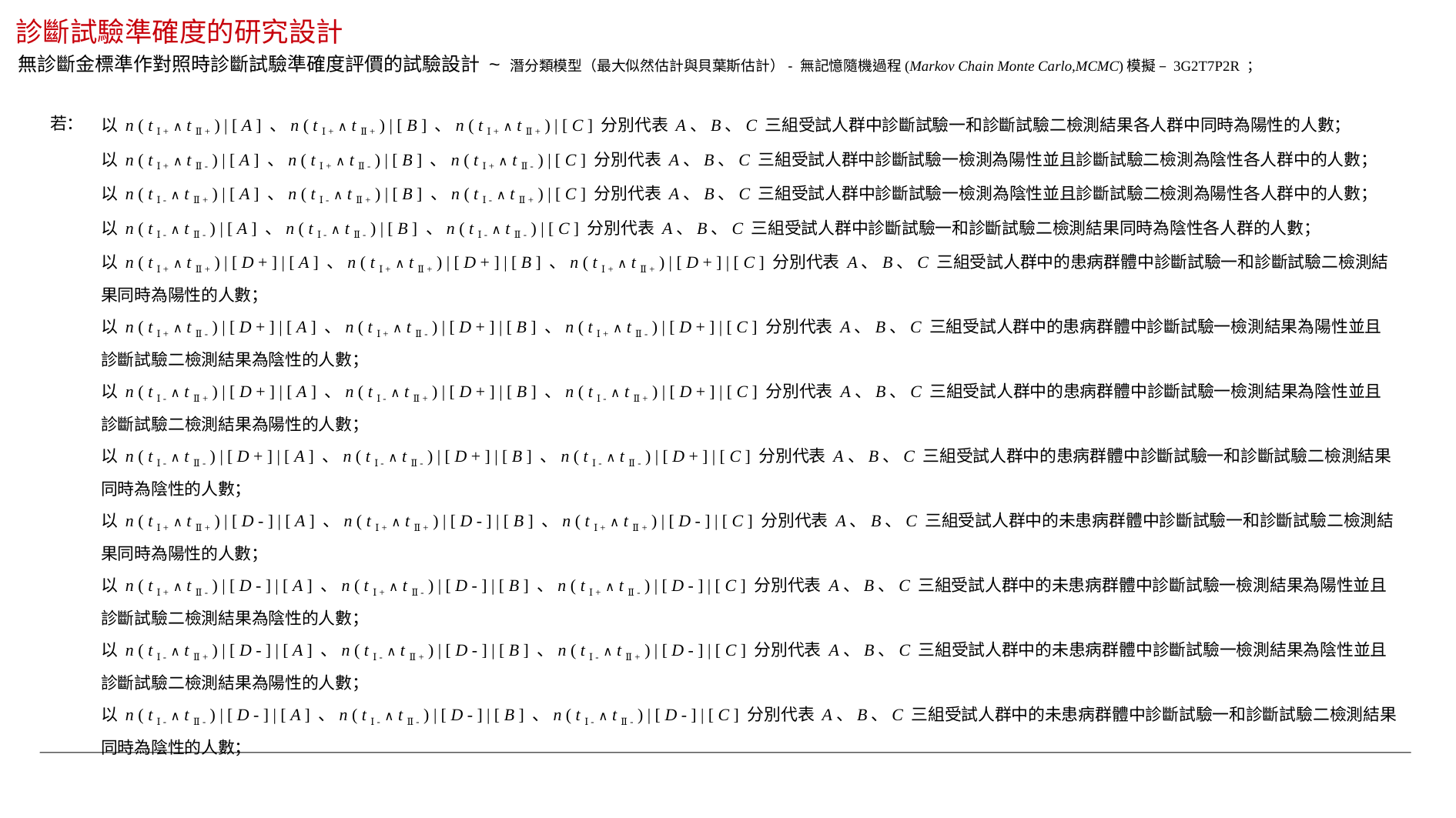

診斷試驗準確度的研究設計
無診斷金標準作對照時診斷試驗準確度評價的試驗設計 ~ 潛分類模型（最大似然估計與貝葉斯估計）- 無記憶隨機過程(Markov Chain Monte Carlo,MCMC)模擬 – 3G2T7P2R ；
若：
以 n ( t Ⅰ + ∧ t Ⅱ + ) | [ A ] 、n ( t Ⅰ + ∧ t Ⅱ + ) | [ B ] 、n ( t Ⅰ + ∧ t Ⅱ + ) | [ C ] 分別代表 A、B、C 三組受試人群中診斷試驗一和診斷試驗二檢測結果各人群中同時為陽性的人數；
以 n ( t Ⅰ + ∧ t Ⅱ - ) | [ A ] 、n ( t Ⅰ + ∧ t Ⅱ - ) | [ B ] 、n ( t Ⅰ + ∧ t Ⅱ - ) | [ C ] 分別代表 A、B、C 三組受試人群中診斷試驗一檢測為陽性並且診斷試驗二檢測為陰性各人群中的人數；
以 n ( t Ⅰ - ∧ t Ⅱ + ) | [ A ] 、n ( t Ⅰ - ∧ t Ⅱ + ) | [ B ] 、n ( t Ⅰ - ∧ t Ⅱ + ) | [ C ] 分別代表 A、B、C 三組受試人群中診斷試驗一檢測為陰性並且診斷試驗二檢測為陽性各人群中的人數；
以 n ( t Ⅰ - ∧ t Ⅱ - ) | [ A ] 、n ( t Ⅰ - ∧ t Ⅱ - ) | [ B ] 、n ( t Ⅰ - ∧ t Ⅱ - ) | [ C ] 分別代表 A、B、C 三組受試人群中診斷試驗一和診斷試驗二檢測結果同時為陰性各人群的人數；
以 n ( t Ⅰ + ∧ t Ⅱ + ) | [ D + ] | [ A ] 、n ( t Ⅰ + ∧ t Ⅱ + ) | [ D + ] | [ B ] 、n ( t Ⅰ + ∧ t Ⅱ + ) | [ D + ] | [ C ] 分別代表 A、B、C 三組受試人群中的患病群體中診斷試驗一和診斷試驗二檢測結果同時為陽性的人數；
以 n ( t Ⅰ + ∧ t Ⅱ - ) | [ D + ] | [ A ] 、n ( t Ⅰ + ∧ t Ⅱ - ) | [ D + ] | [ B ] 、n ( t Ⅰ + ∧ t Ⅱ - ) | [ D + ] | [ C ] 分別代表 A、B、C 三組受試人群中的患病群體中診斷試驗一檢測結果為陽性並且診斷試驗二檢測結果為陰性的人數；
以 n ( t Ⅰ - ∧ t Ⅱ + ) | [ D + ] | [ A ] 、n ( t Ⅰ - ∧ t Ⅱ + ) | [ D + ] | [ B ] 、n ( t Ⅰ - ∧ t Ⅱ + ) | [ D + ] | [ C ] 分別代表 A、B、C 三組受試人群中的患病群體中診斷試驗一檢測結果為陰性並且診斷試驗二檢測結果為陽性的人數；
以 n ( t Ⅰ - ∧ t Ⅱ - ) | [ D + ] | [ A ] 、n ( t Ⅰ - ∧ t Ⅱ - ) | [ D + ] | [ B ] 、n ( t Ⅰ - ∧ t Ⅱ - ) | [ D + ] | [ C ] 分別代表 A、B、C 三組受試人群中的患病群體中診斷試驗一和診斷試驗二檢測結果同時為陰性的人數；
以 n ( t Ⅰ + ∧ t Ⅱ + ) | [ D - ] | [ A ] 、n ( t Ⅰ + ∧ t Ⅱ + ) | [ D - ] | [ B ] 、n ( t Ⅰ + ∧ t Ⅱ + ) | [ D - ] | [ C ] 分別代表 A、B、C 三組受試人群中的未患病群體中診斷試驗一和診斷試驗二檢測結果同時為陽性的人數；
以 n ( t Ⅰ + ∧ t Ⅱ - ) | [ D - ] | [ A ] 、n ( t Ⅰ + ∧ t Ⅱ - ) | [ D - ] | [ B ] 、n ( t Ⅰ + ∧ t Ⅱ - ) | [ D - ] | [ C ] 分別代表 A、B、C 三組受試人群中的未患病群體中診斷試驗一檢測結果為陽性並且診斷試驗二檢測結果為陰性的人數；
以 n ( t Ⅰ - ∧ t Ⅱ + ) | [ D - ] | [ A ] 、n ( t Ⅰ - ∧ t Ⅱ + ) | [ D - ] | [ B ] 、n ( t Ⅰ - ∧ t Ⅱ + ) | [ D - ] | [ C ] 分別代表 A、B、C 三組受試人群中的未患病群體中診斷試驗一檢測結果為陰性並且診斷試驗二檢測結果為陽性的人數；
以 n ( t Ⅰ - ∧ t Ⅱ - ) | [ D - ] | [ A ] 、n ( t Ⅰ - ∧ t Ⅱ - ) | [ D - ] | [ B ] 、n ( t Ⅰ - ∧ t Ⅱ - ) | [ D - ] | [ C ] 分別代表 A、B、C 三組受試人群中的未患病群體中診斷試驗一和診斷試驗二檢測結果同時為陰性的人數；